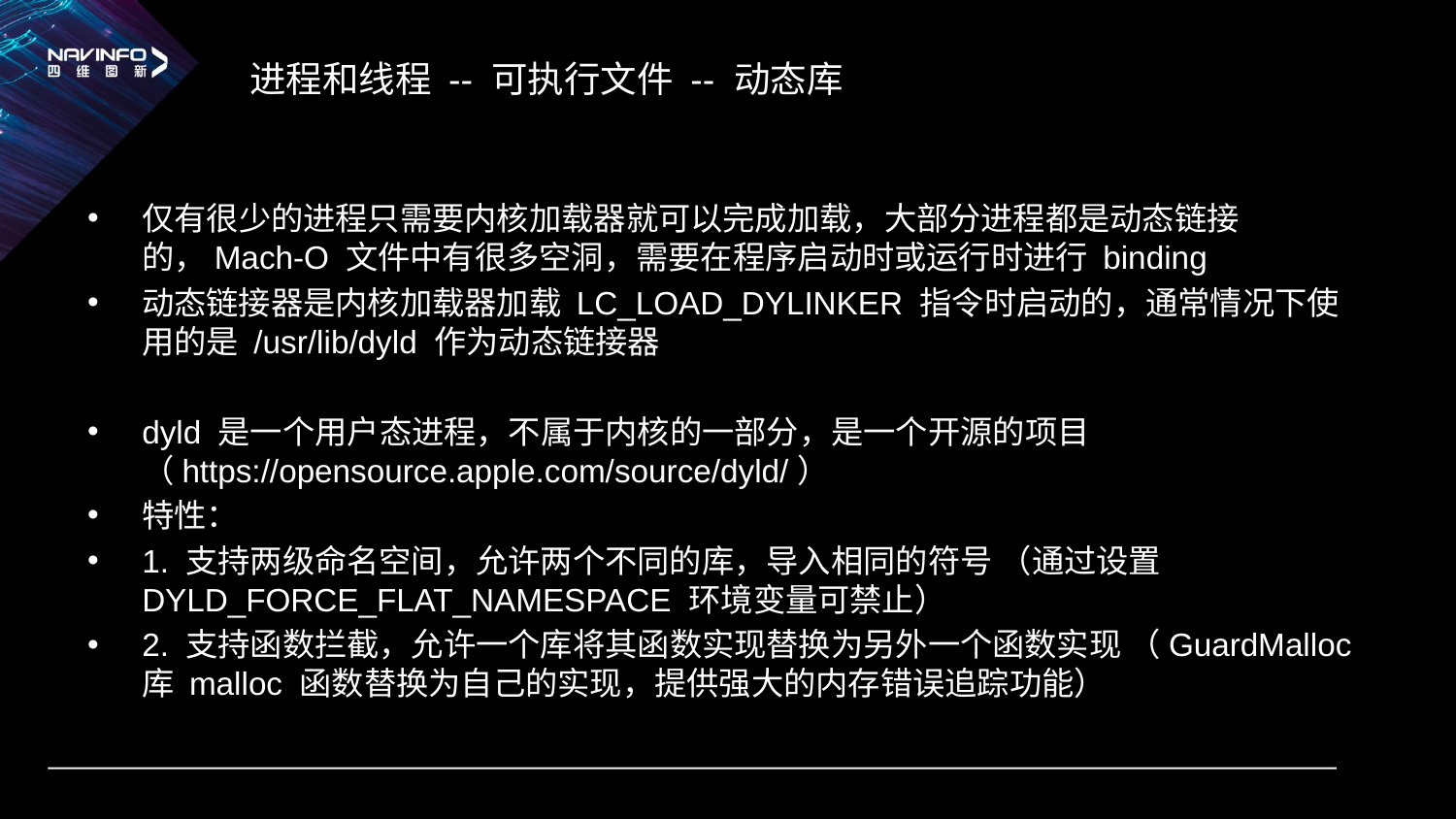

# 进程和线程 -- 可执行文件 -- 动态库
仅有很少的进程只需要内核加载器就可以完成加载，大部分进程都是动态链接的，Mach-O 文件中有很多空洞，需要在程序启动时或运行时进行 binding
动态链接器是内核加载器加载 LC_LOAD_DYLINKER 指令时启动的，通常情况下使用的是 /usr/lib/dyld 作为动态链接器

dyld 是一个用户态进程，不属于内核的一部分，是一个开源的项目 （https://opensource.apple.com/source/dyld/）
特性：
1. 支持两级命名空间，允许两个不同的库，导入相同的符号 （通过设置 DYLD_FORCE_FLAT_NAMESPACE 环境变量可禁止）
2. 支持函数拦截，允许一个库将其函数实现替换为另外一个函数实现 （GuardMalloc 库 malloc 函数替换为自己的实现，提供强大的内存错误追踪功能）